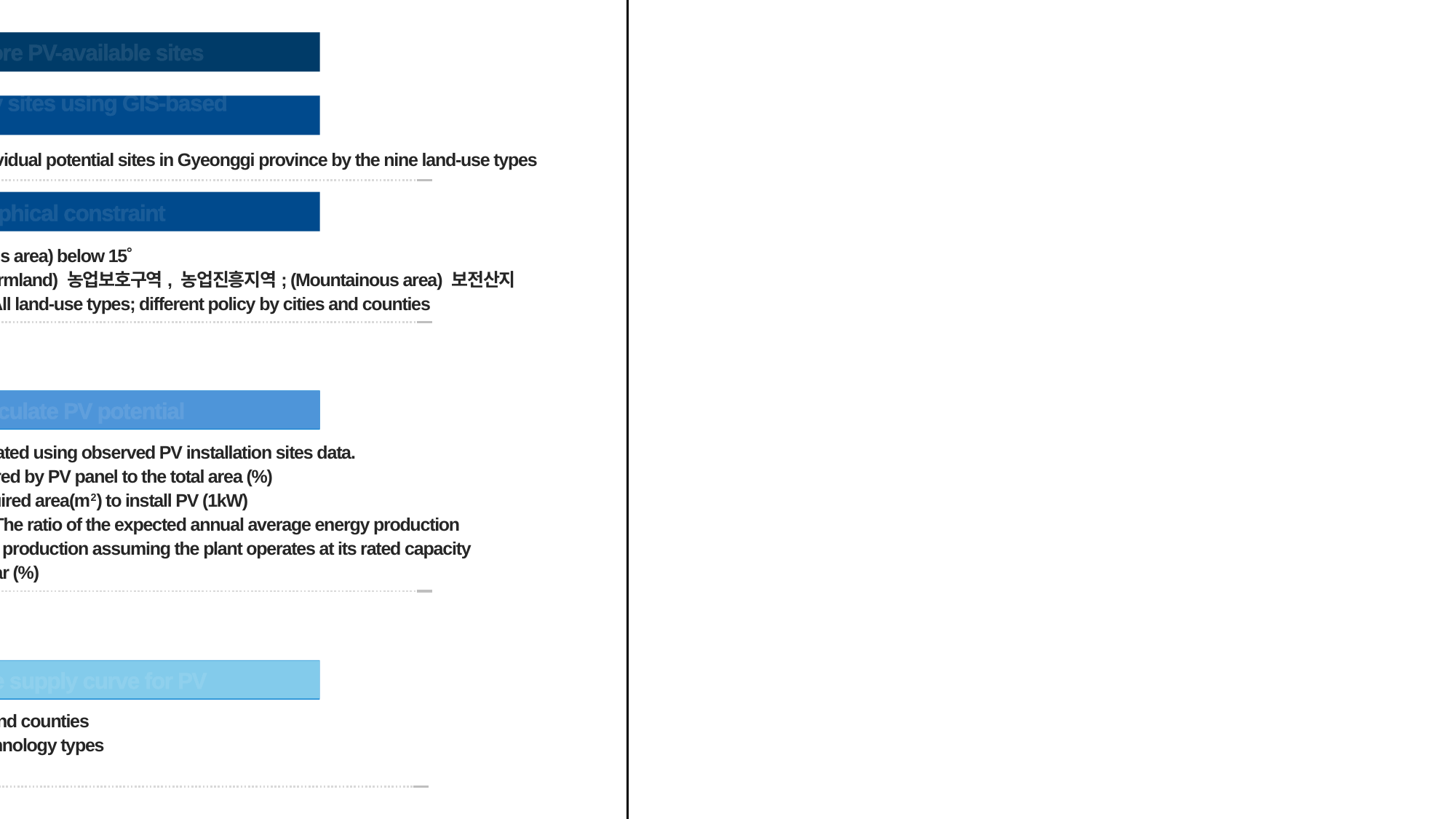

1. Categorize Land-use & PV type

Classification considering policy design for PV deployment :
PV technology types (a, b, c) & Land-use types (1-9) as followings;
(a) roof-top PV : (1) Industrial complex, (2) Logistics complex, (3) Residential complex, (4) Public buildings
(b) ground-mounted PV : (5) Mountainous area, (6) Farmland, (7) Parking lot, (8) Roadside land
(c) floating PV : (9) Water
2. Explore PV-available sites

  2.1 Explore every sites using GIS-based approach

Exploration of individual potential sites in Gyeonggi province by the nine land-use types

  2.2 Apply geographical constraint

Slope : (Mountainous area) below 15˚
Protected Area : (Farmland) 농업보호구역, 농업진흥지역; (Mountainous area) 보전산지
Setback distance : All land-use types; different policy by cities and counties

3. Calculate PV potential

Parameters calculated using observed PV installation sites data.
(1) Ratio : Area covered by PV panel to the total area (%)
(2) Coefficient : Required area(m2) to install PV (1kW)
(3) Capacity factor : The ratio of the expected annual average energy production
to the annual energy production assuming the plant operates at its rated capacity
every hour of the year (%)

4. Derive supply curve for PV

LCOE by cities and counties
LCOE by PV technology types
Equation